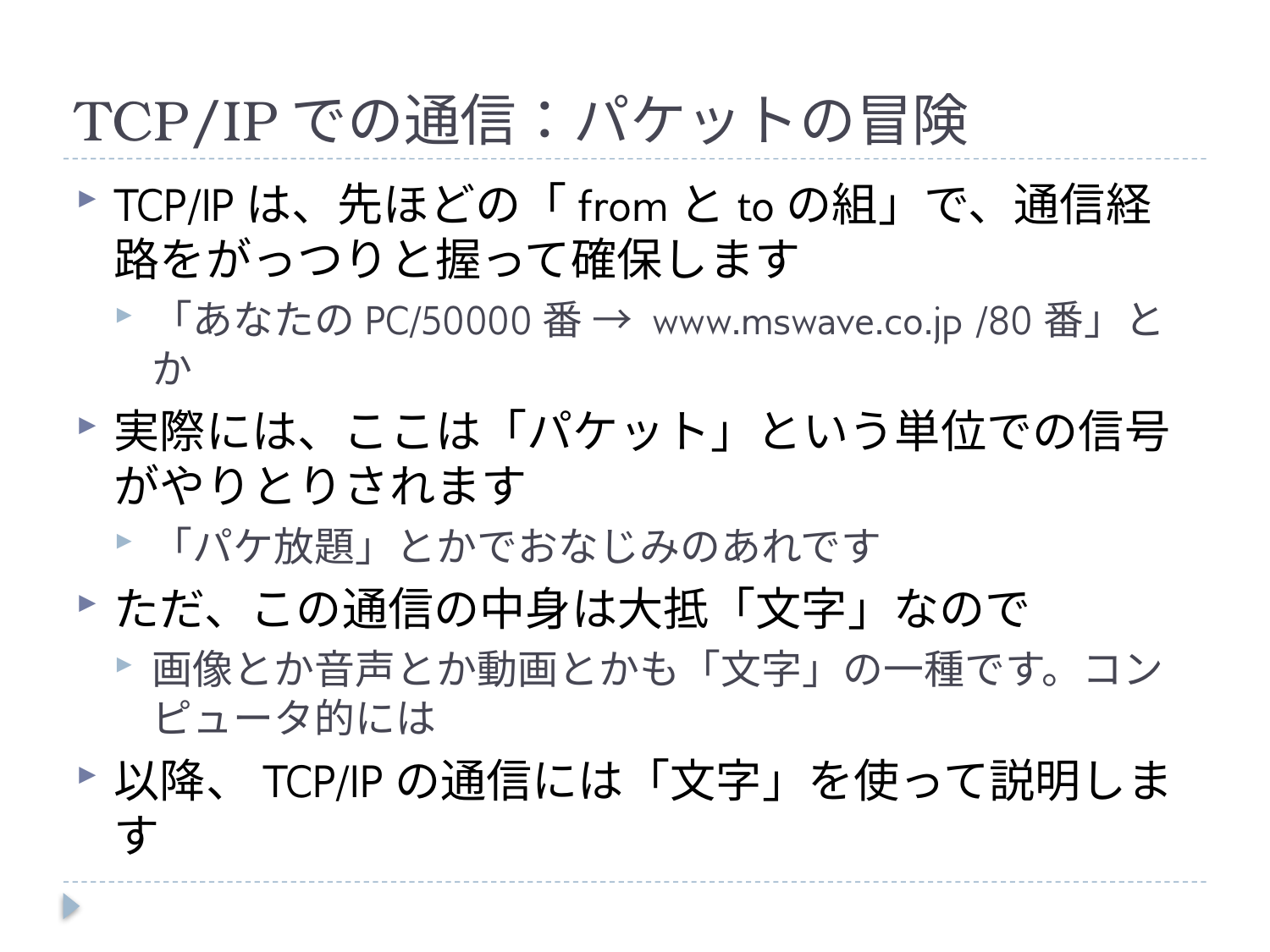

# TCP/IPでの通信：パケットの冒険
TCP/IPは、先ほどの「fromとtoの組」で、通信経路をがっつりと握って確保します
「あなたのPC/50000番 → www.mswave.co.jp /80番」とか
実際には、ここは「パケット」という単位での信号がやりとりされます
「パケ放題」とかでおなじみのあれです
ただ、この通信の中身は大抵「文字」なので
画像とか音声とか動画とかも「文字」の一種です。コンピュータ的には
以降、TCP/IPの通信には「文字」を使って説明します